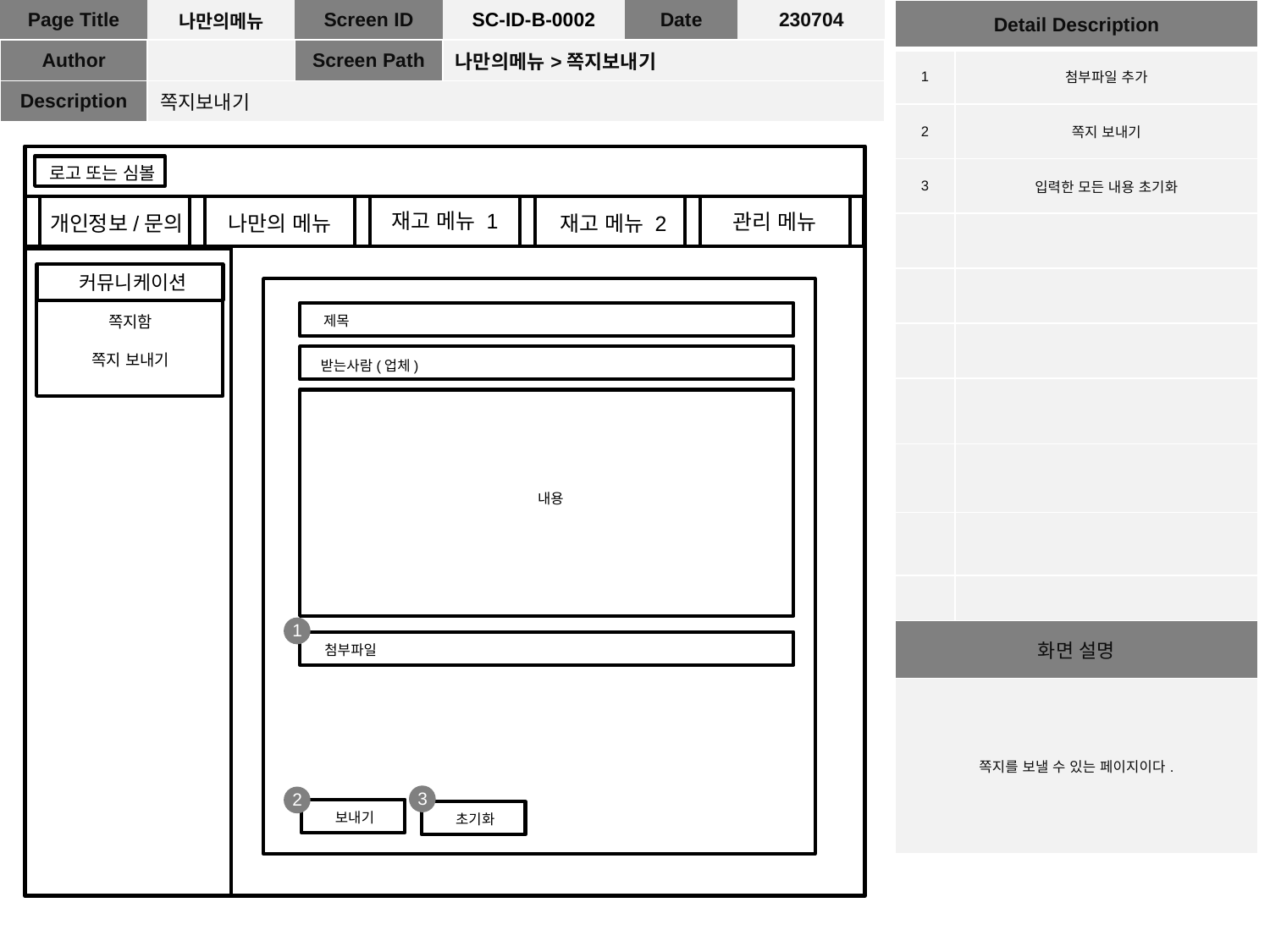

| Page Title | 나만의메뉴 | Screen ID | SC-ID-B-0002 | Date | 230704 |
| --- | --- | --- | --- | --- | --- |
| Author |  | Screen Path | 나만의메뉴>쪽지보내기 |  |  |
| Description | 쪽지보내기 |  |  |  |  |
| Detail Description |  |
| --- | --- |
| 1 | 첨부파일 추가 |
| 2 | 쪽지 보내기 |
| 3 | 입력한 모든 내용 초기화 |
|  |  |
|  |  |
|  |  |
|  |  |
|  |  |
|  |  |
|  |  |
| 화면 설명 |  |
| 쪽지를 보낼 수 있는 페이지이다. |  |

로고 또는 심볼

재고 메뉴 1
관리 메뉴
나만의 메뉴
재고 메뉴 2
개인정보/문의

커뮤니케이션

쪽지함

쪽지 보내기
제목

받는사람(업체)

내용
1

첨부파일
3
2

보내기
초기화